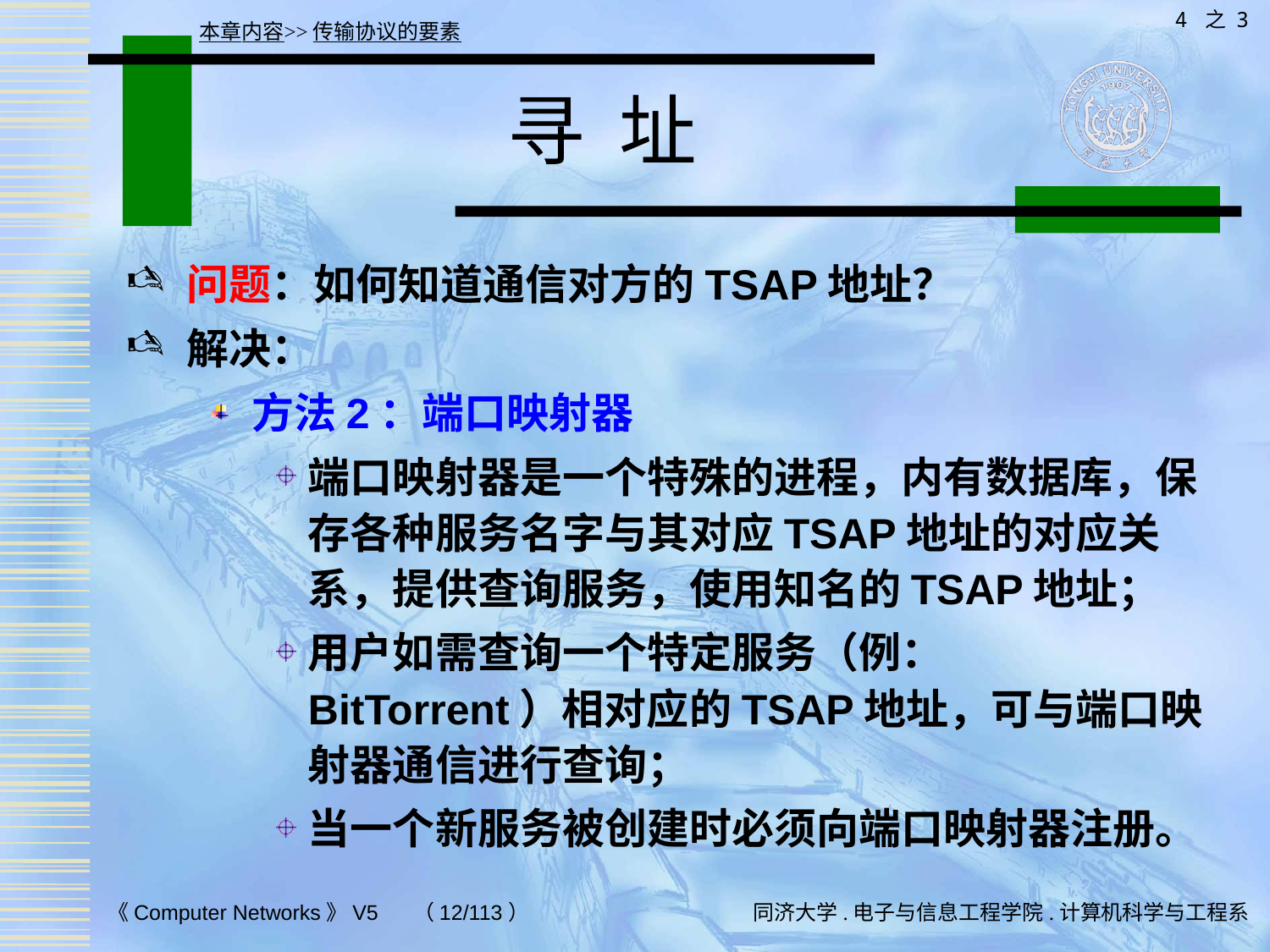

4 之 3
本章内容>>传输协议的要素
# 寻  址
问题：如何知道通信对方的TSAP地址？
解决：
方法2：端口映射器
端口映射器是一个特殊的进程，内有数据库，保存各种服务名字与其对应TSAP地址的对应关系，提供查询服务，使用知名的TSAP地址；
用户如需查询一个特定服务（例：BitTorrent）相对应的TSAP地址，可与端口映射器通信进行查询；
当一个新服务被创建时必须向端口映射器注册。